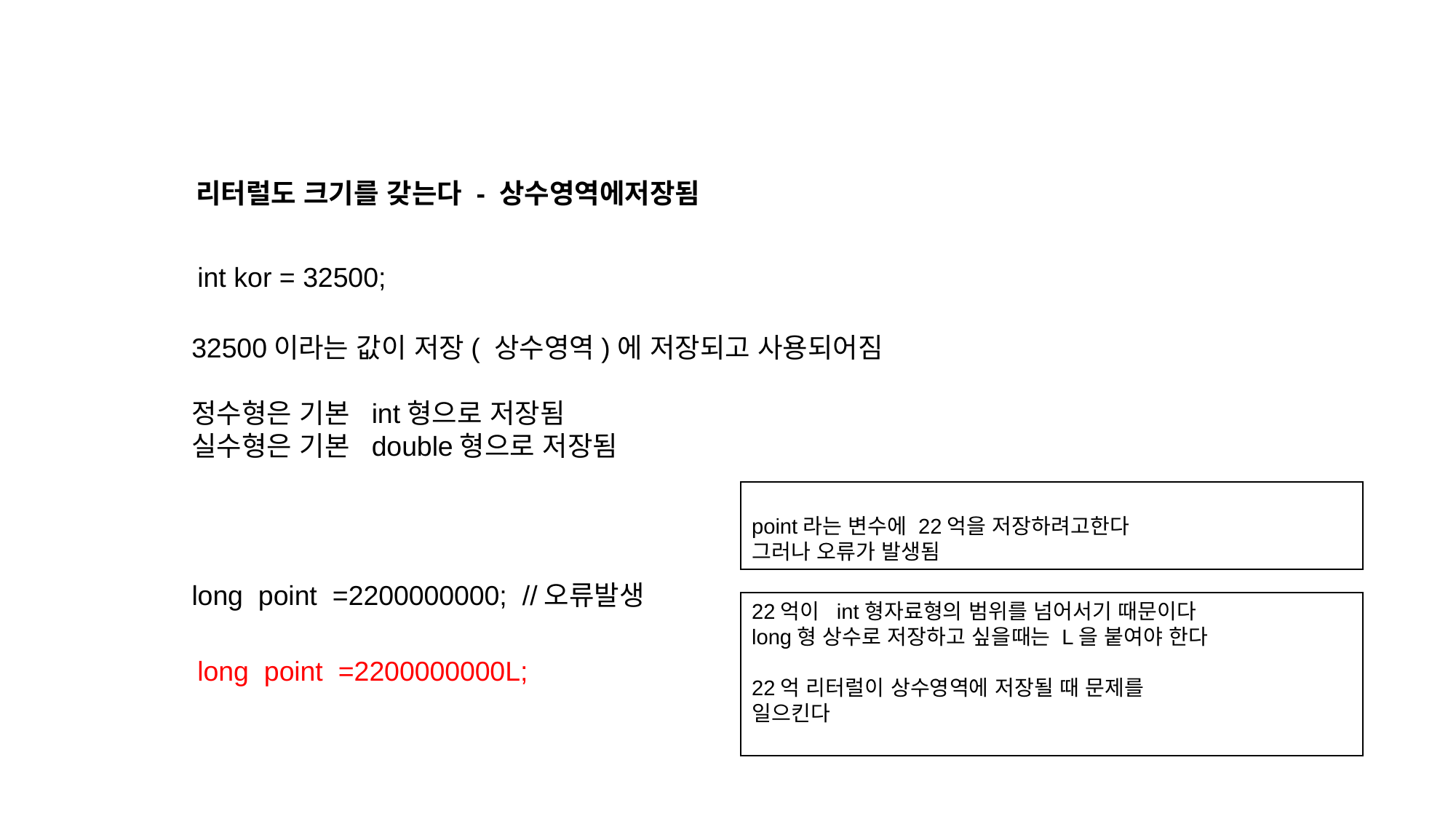

리터럴도 크기를 갖는다 - 상수영역에저장됨

int kor = 32500;

32500이라는 값이 저장( 상수영역)에 저장되고 사용되어짐

정수형은 기본  int형으로 저장됨
실수형은 기본  double형으로 저장됨

point라는 변수에 22억을 저장하려고한다
그러나 오류가 발생됨

long  point  =2200000000;  //오류발생
22억이  int형자료형의 범위를 넘어서기 때문이다
long형 상수로 저장하고 싶을때는 L을 붙여야 한다

22억 리터럴이 상수영역에 저장될 때 문제를
일으킨다

long  point  =2200000000L;